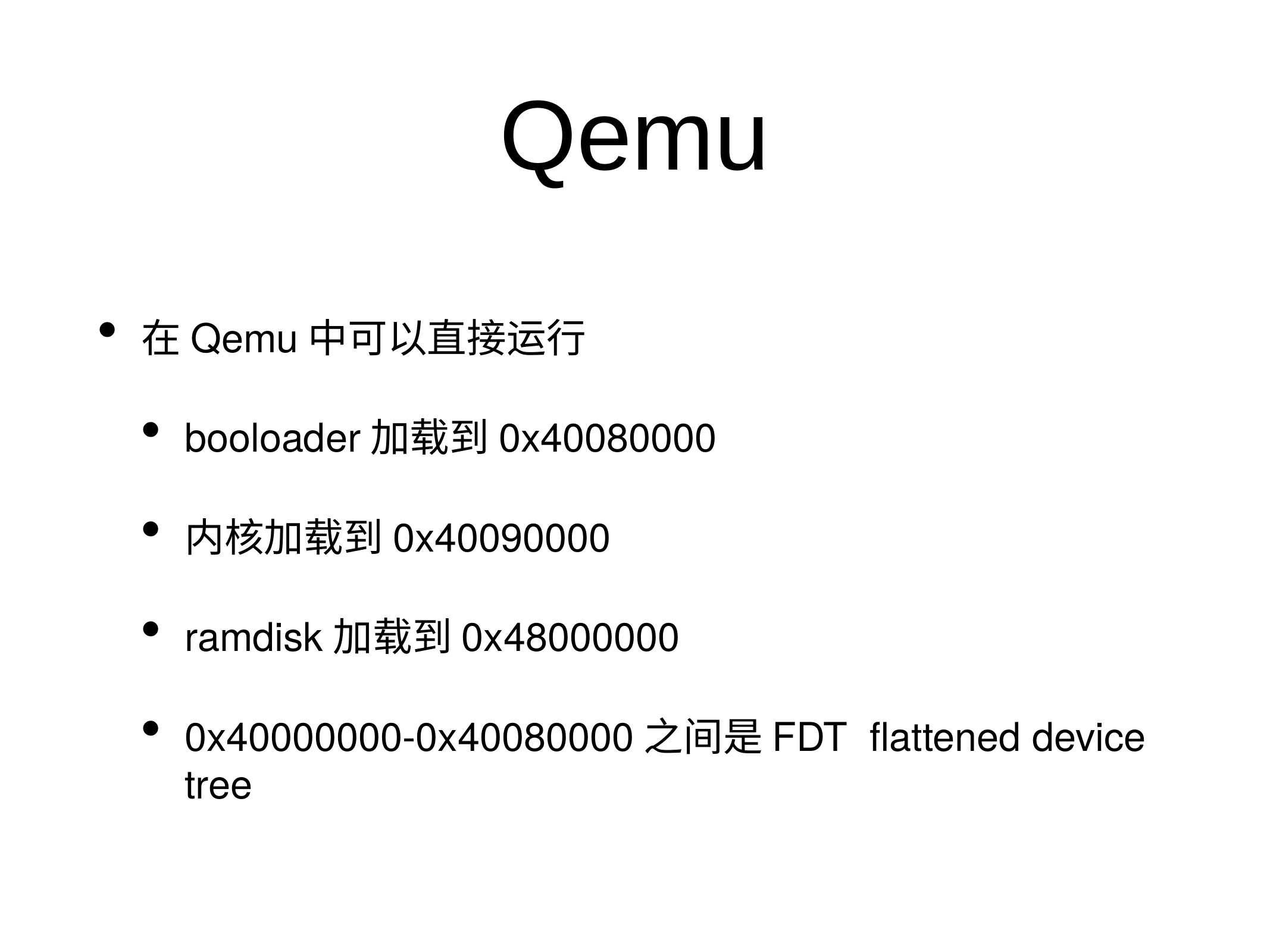

# Qemu
在Qemu中可以直接运行
booloader加载到0x40080000
内核加载到0x40090000
ramdisk加载到0x48000000
0x40000000-0x40080000之间是FDT  flattened device tree